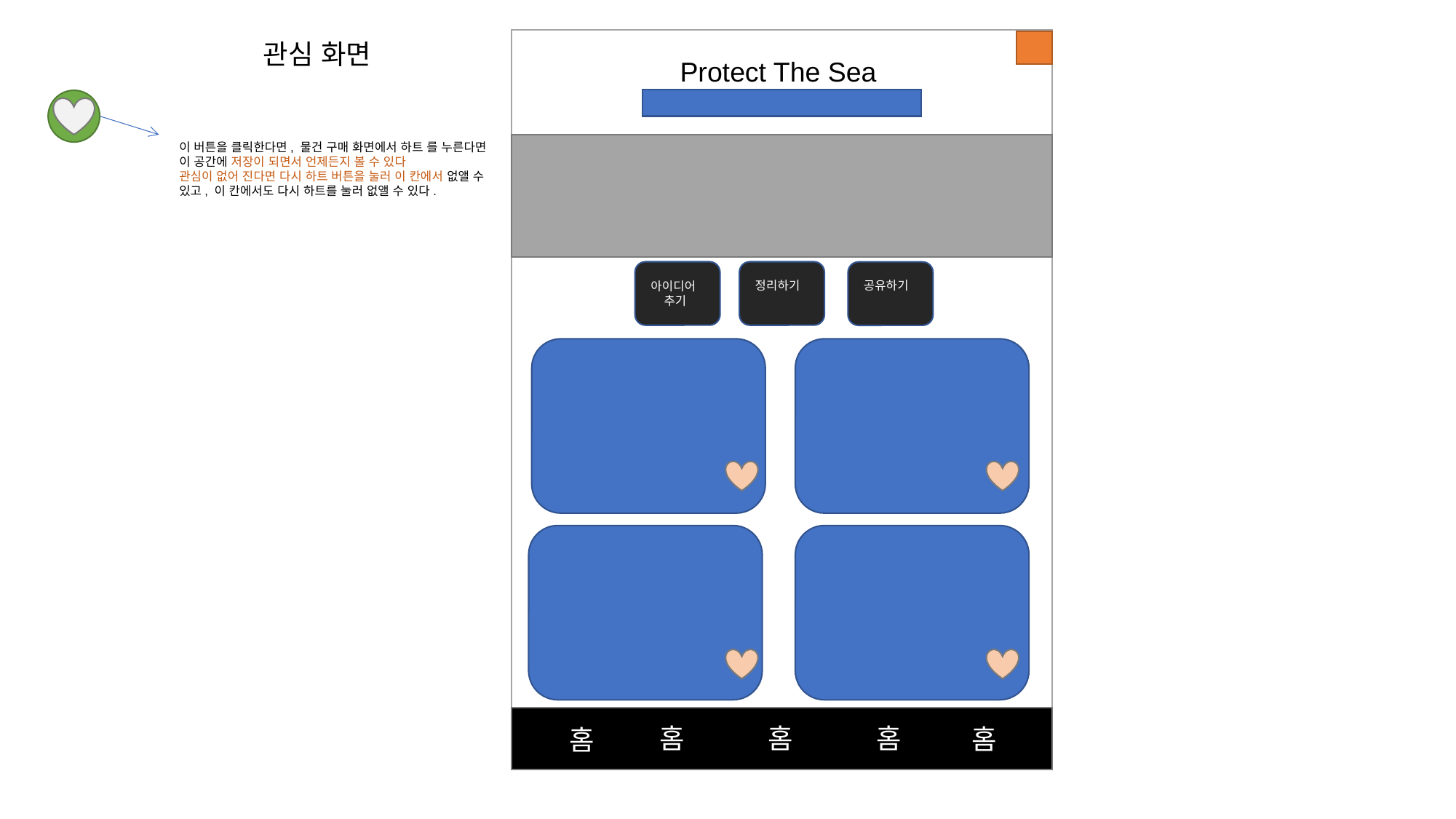

관심

     관심 화면
Protect The Sea

이 버튼을 클릭한다면, 물건 구매 화면에서 하트 를 누른다면 이 공간에 저장이 되면서 언제든지 볼 수 있다
관심이 없어 진다면 다시 하트 버튼을 눌러 이 칸에서 없앨 수 있고, 이 칸에서도 다시 하트를 눌러 없앨 수 있다.

공유하기
정리하기
아이디어
   추기

홈
홈
홈
홈
홈